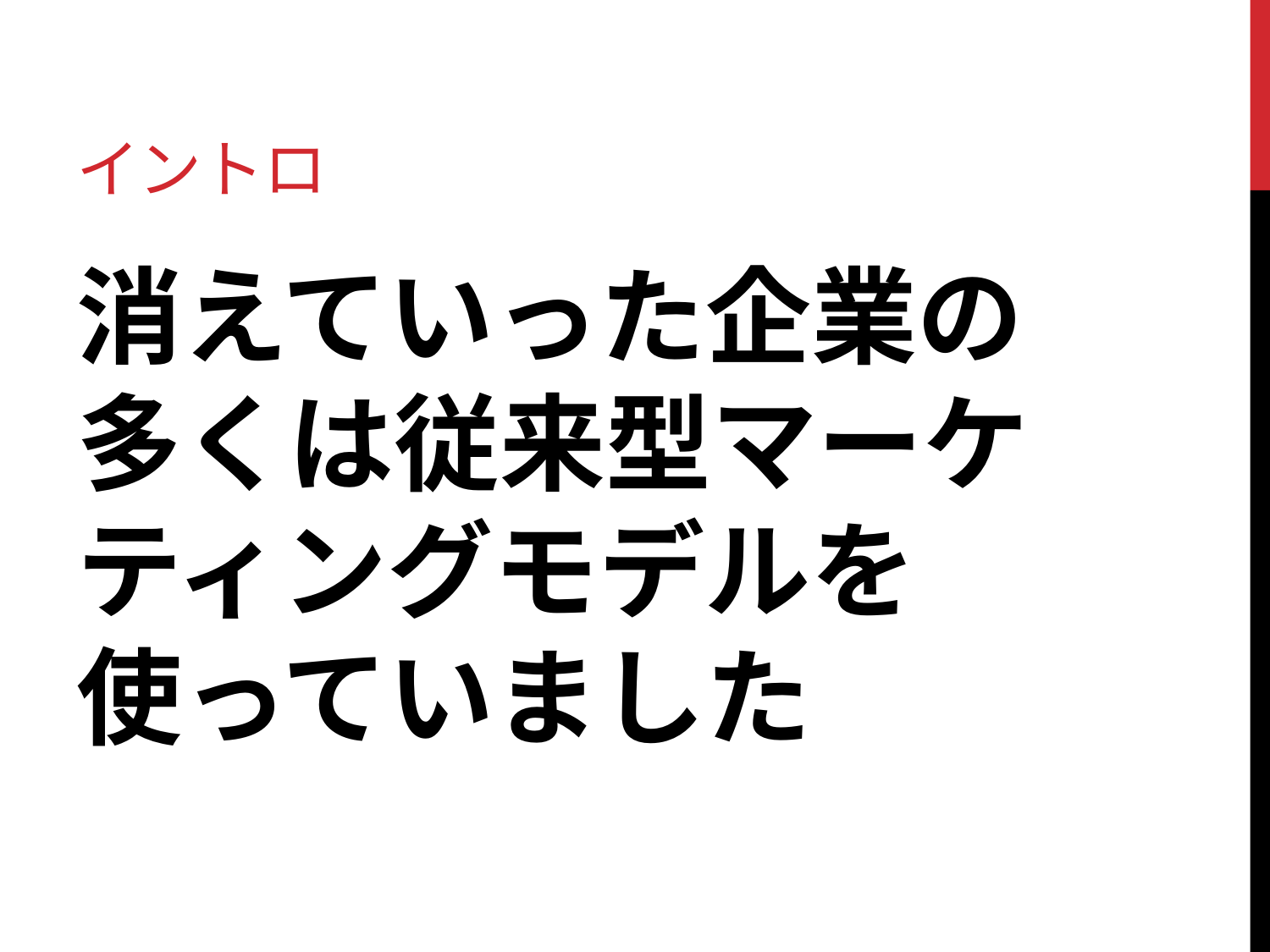

# イントロ
消えていった企業の多くは従来型マーケティングモデルを使っていました